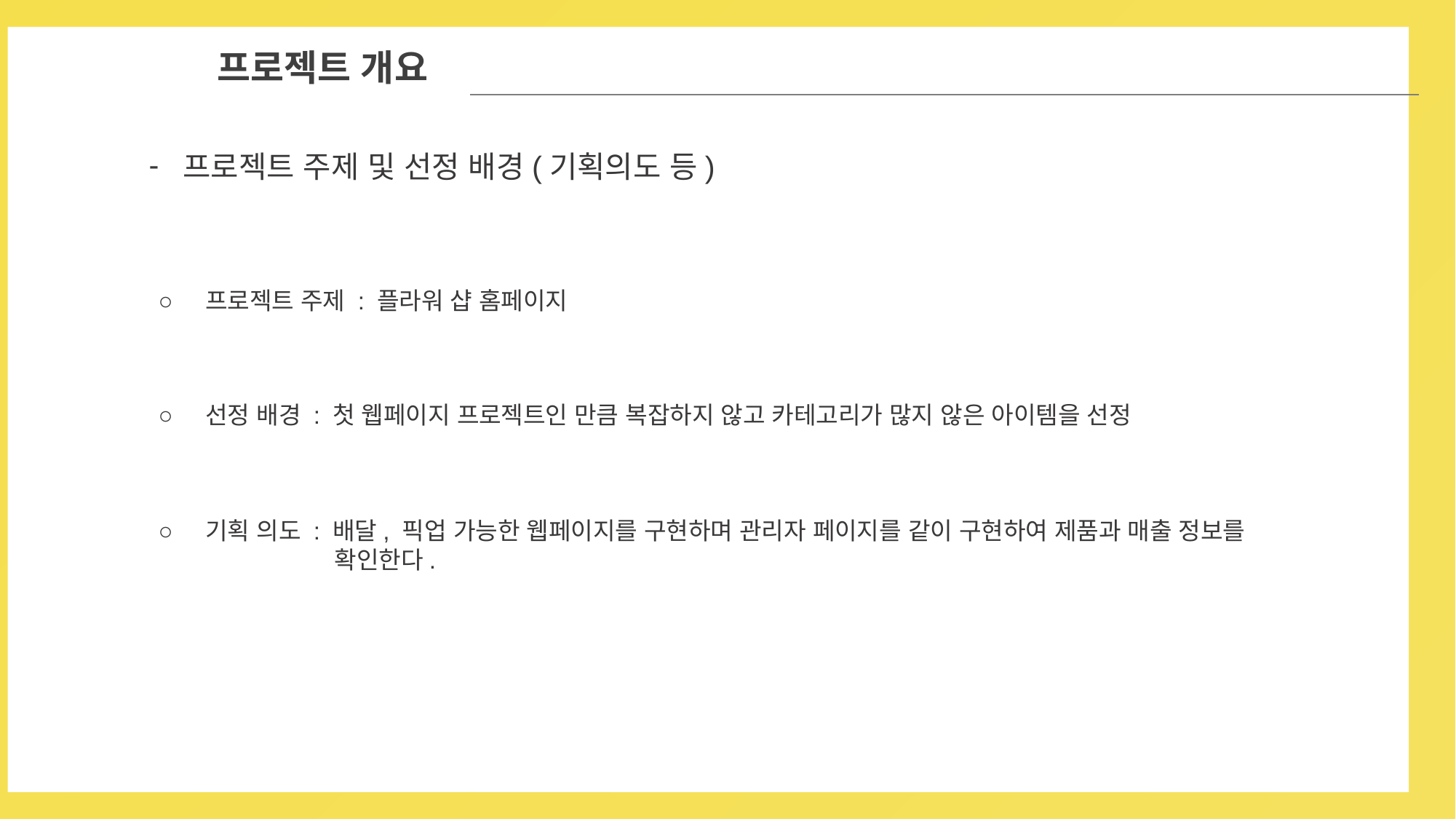

01-1

프로젝트 개요
프로젝트 주제 및 선정 배경(기획의도 등)

○    프로젝트 주제 : 플라워 샵 홈페이지
○    선정 배경 : 첫 웹페이지 프로젝트인 만큼 복잡하지 않고 카테고리가 많지 않은 아이템을 선정
○    기획 의도 : 배달, 픽업 가능한 웹페이지를 구현하며 관리자 페이지를 같이 구현하여 제품과 매출 정보를
 확인한다.